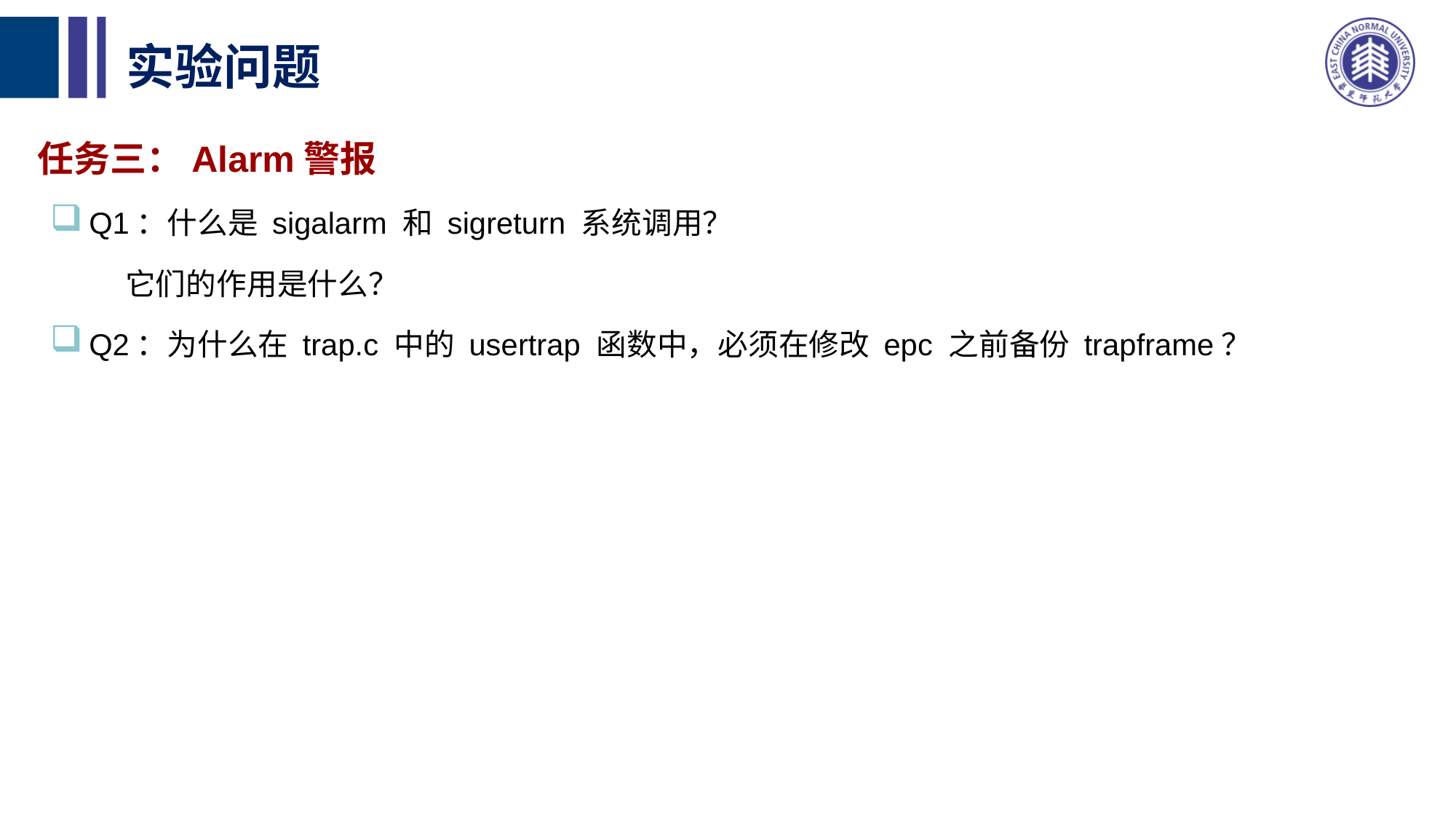

# 实验问题
任务三：Alarm警报
Q1：什么是 sigalarm 和 sigreturn 系统调用？
            它们的作用是什么？
Q2：为什么在 trap.c 中的 usertrap 函数中，必须在修改 epc 之前备份 trapframe？